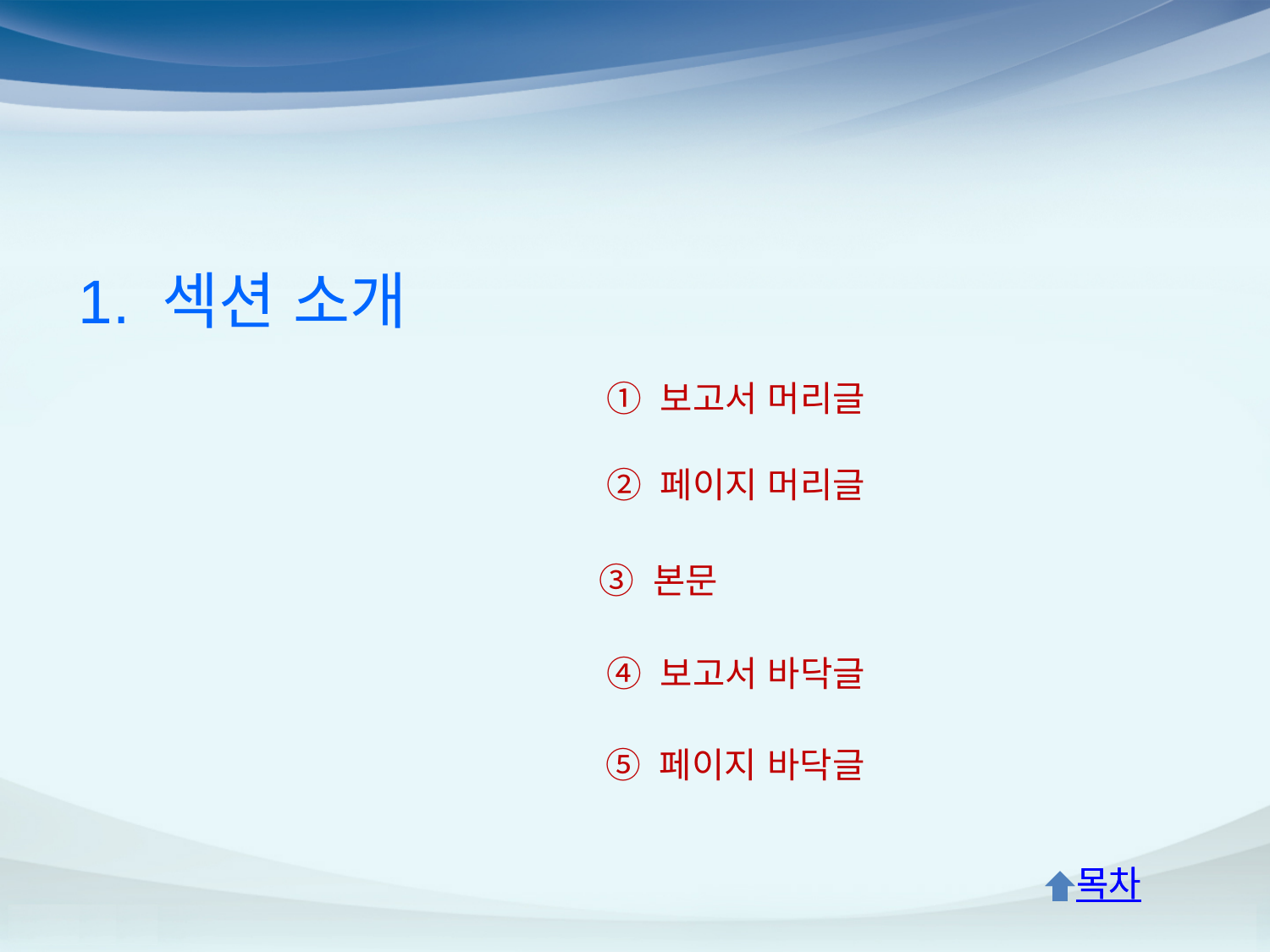

1. 섹션 소개
① 보고서 머리글
② 페이지 머리글
③ 본문
④ 보고서 바닥글
⑤ 페이지 바닥글
목차